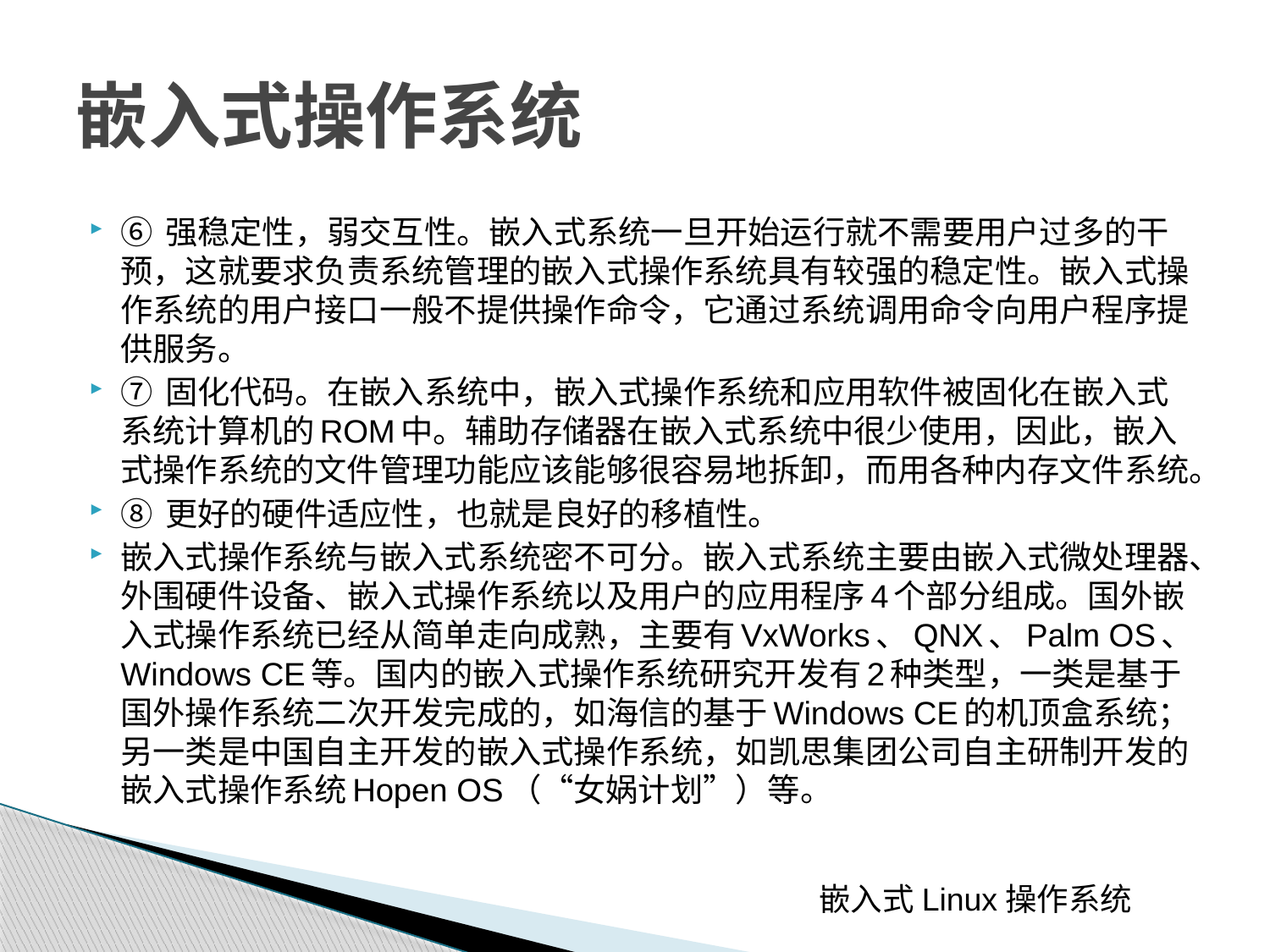

# 嵌入式操作系统
⑥ 强稳定性，弱交互性。嵌入式系统一旦开始运行就不需要用户过多的干预，这就要求负责系统管理的嵌入式操作系统具有较强的稳定性。嵌入式操作系统的用户接口一般不提供操作命令，它通过系统调用命令向用户程序提供服务。
⑦ 固化代码。在嵌入系统中，嵌入式操作系统和应用软件被固化在嵌入式系统计算机的ROM中。辅助存储器在嵌入式系统中很少使用，因此，嵌入式操作系统的文件管理功能应该能够很容易地拆卸，而用各种内存文件系统。
⑧ 更好的硬件适应性，也就是良好的移植性。
嵌入式操作系统与嵌入式系统密不可分。嵌入式系统主要由嵌入式微处理器、外围硬件设备、嵌入式操作系统以及用户的应用程序4个部分组成。国外嵌入式操作系统已经从简单走向成熟，主要有VxWorks、QNX、Palm OS、Windows CE等。国内的嵌入式操作系统研究开发有2种类型，一类是基于国外操作系统二次开发完成的，如海信的基于Windows CE的机顶盒系统；另一类是中国自主开发的嵌入式操作系统，如凯思集团公司自主研制开发的嵌入式操作系统Hopen OS（“女娲计划”）等。

         嵌入式Linux操作系统